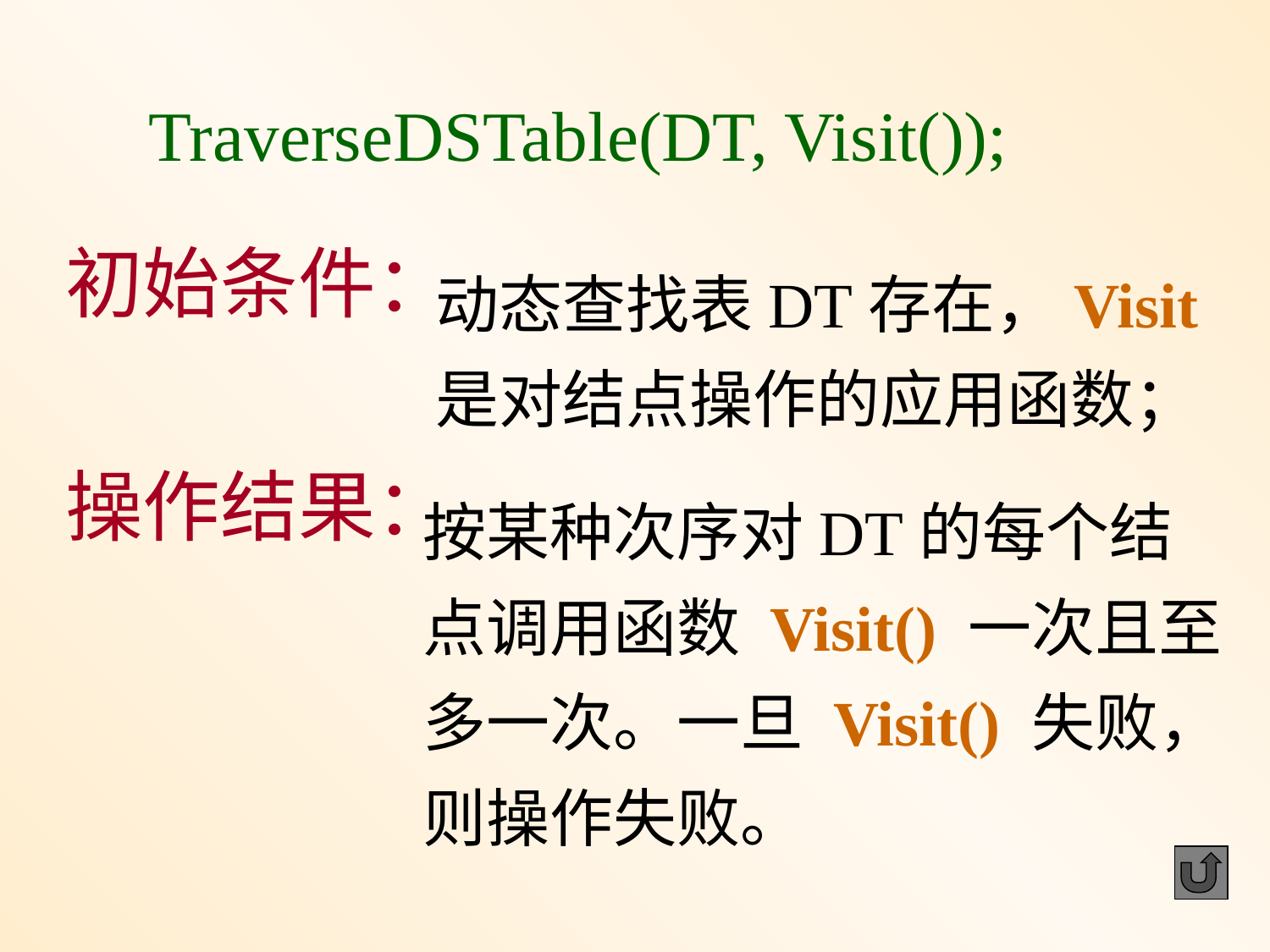

TraverseDSTable(DT, Visit());

初始条件：

操作结果：
动态查找表DT存在，Visit
是对结点操作的应用函数；
按某种次序对DT的每个结
点调用函数 Visit() 一次且至
多一次。一旦 Visit() 失败，
则操作失败。